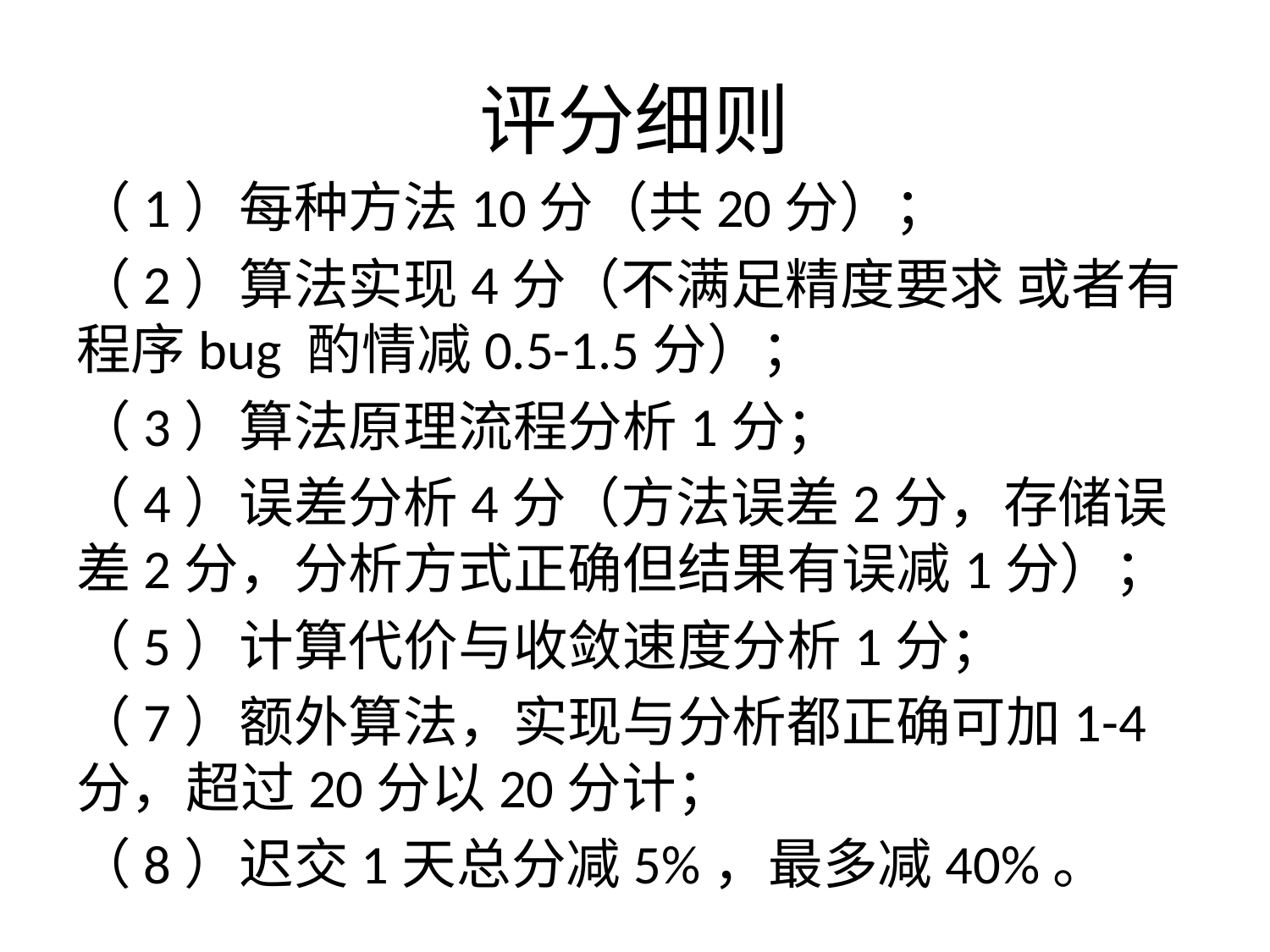

# 评分细则
（1）每种方法10分（共20分）；
（2）算法实现4分（不满足精度要求 或者有程序bug 酌情减0.5-1.5分）；
（3）算法原理流程分析1分；
（4）误差分析4分（方法误差2分，存储误差2分，分析方式正确但结果有误减1分）；
（5）计算代价与收敛速度分析1分；
（7）额外算法，实现与分析都正确可加1-4分，超过20分以20分计；
（8）迟交1天总分减5%，最多减40%。